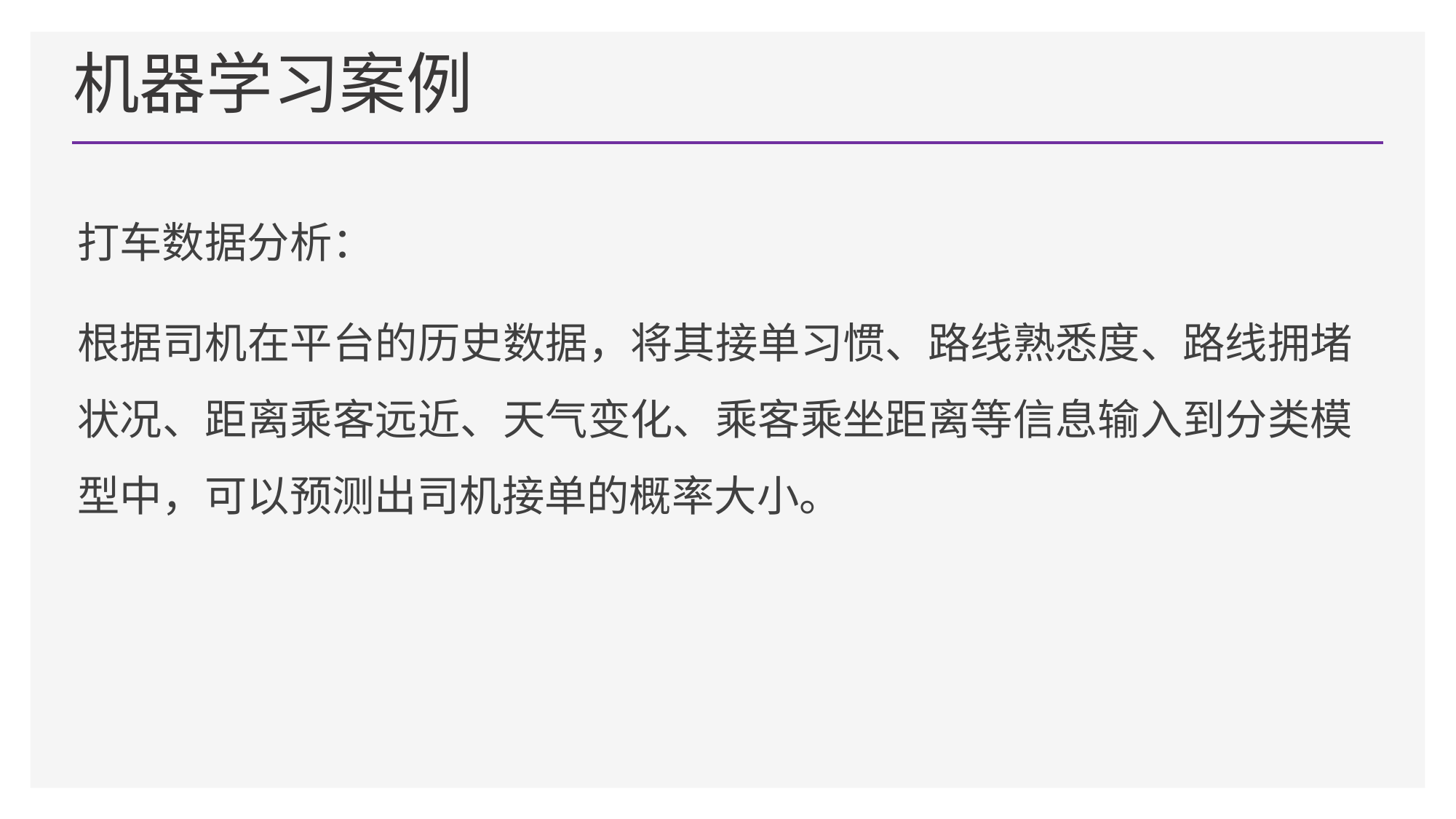

# 机器学习案例
打车数据分析：
根据司机在平台的历史数据，将其接单习惯、路线熟悉度、路线拥堵 状况、距离乘客远近、天气变化、乘客乘坐距离等信息输入到分类模 型中，可以预测出司机接单的概率大小。